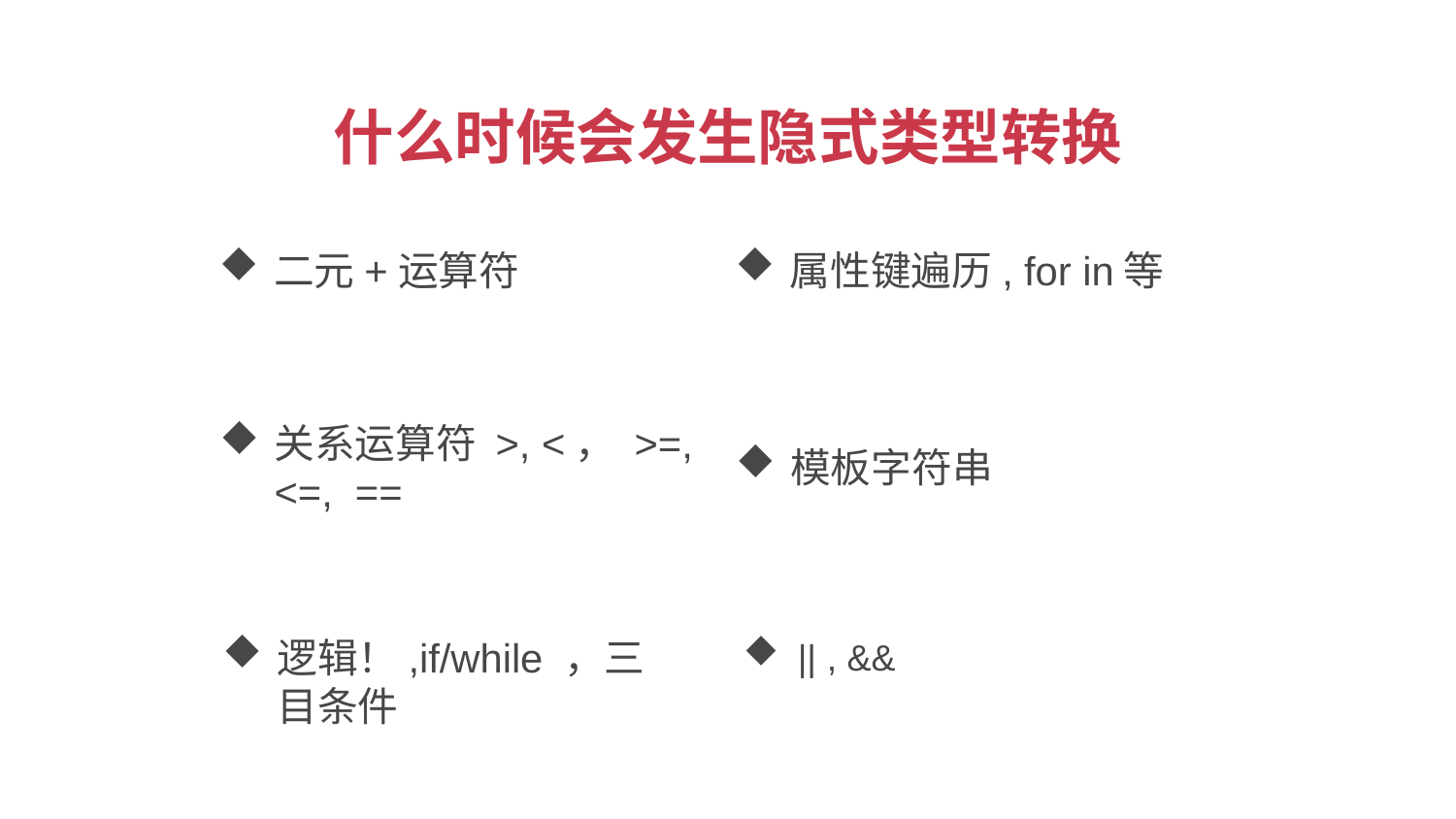

什么时候会发生隐式类型转换
二元+运算符
属性键遍历, for in等
关系运算符 >, <， >=,  <=,  ==
模板字符串
逻辑！,if/while ，三目条件
|| , &&